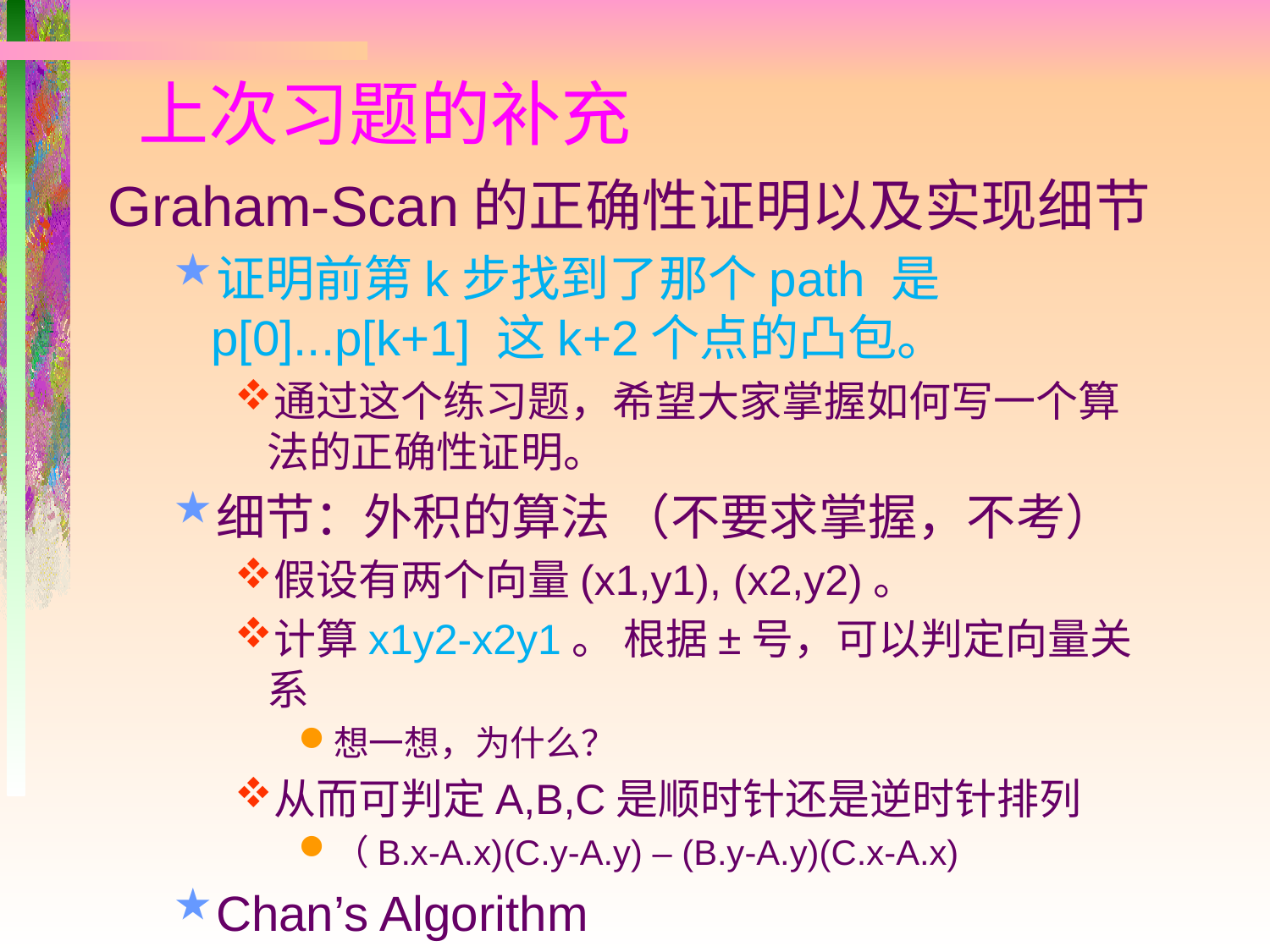

上次习题的补充
# Graham-Scan的正确性证明以及实现细节
证明前第k步找到了那个path 是    p[0]...p[k+1] 这k+2个点的凸包。
通过这个练习题，希望大家掌握如何写一个算法的正确性证明。
细节：外积的算法 （不要求掌握，不考）
假设有两个向量(x1,y1), (x2,y2)。
计算x1y2-x2y1。 根据±号，可以判定向量关系
想一想，为什么？
从而可判定A,B,C是顺时针还是逆时针排列
（B.x-A.x)(C.y-A.y) – (B.y-A.y)(C.x-A.x)
Chan’s Algorithm